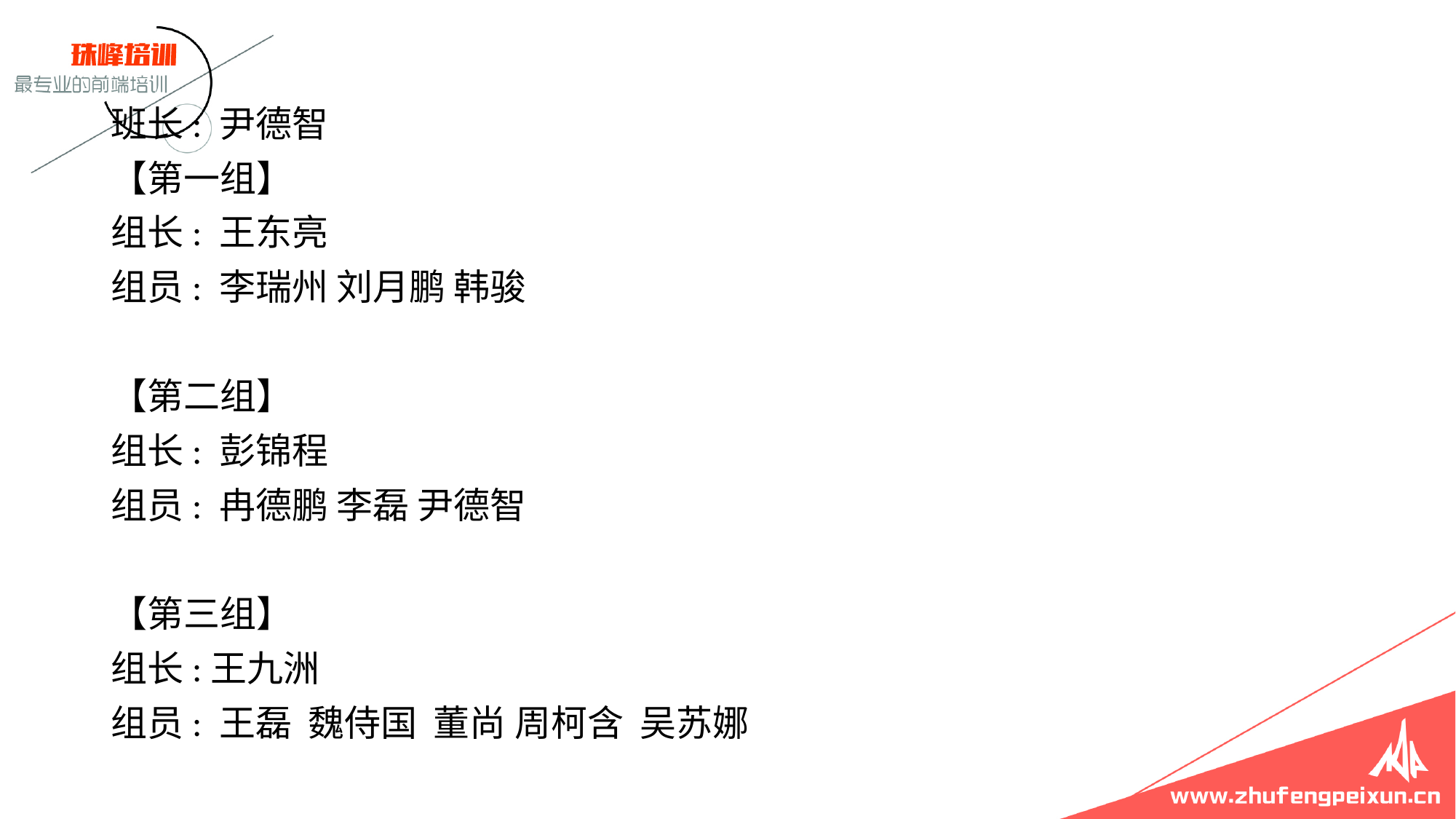

班长: 尹德智
【第一组】
组长: 王东亮
组员: 李瑞州 刘月鹏 韩骏

【第二组】
组长: 彭锦程
组员: 冉德鹏 李磊 尹德智

【第三组】
组长:王九洲
组员: 王磊  魏侍国  董尚 周柯含  吴苏娜